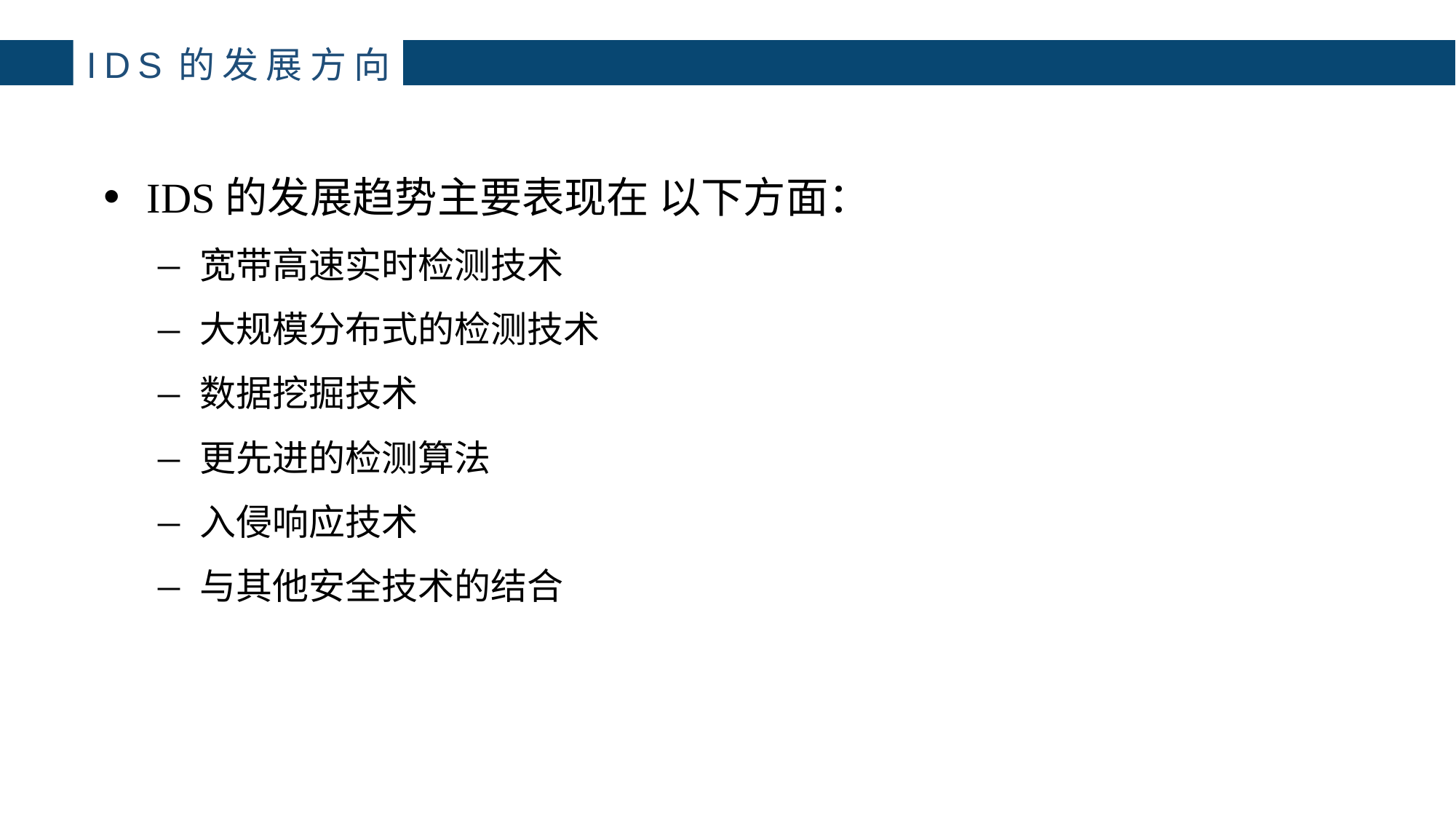

# IDS的发展方向
IDS的发展趋势主要表现在 以下方面：
宽带高速实时检测技术
大规模分布式的检测技术
数据挖掘技术
更先进的检测算法
入侵响应技术
与其他安全技术的结合